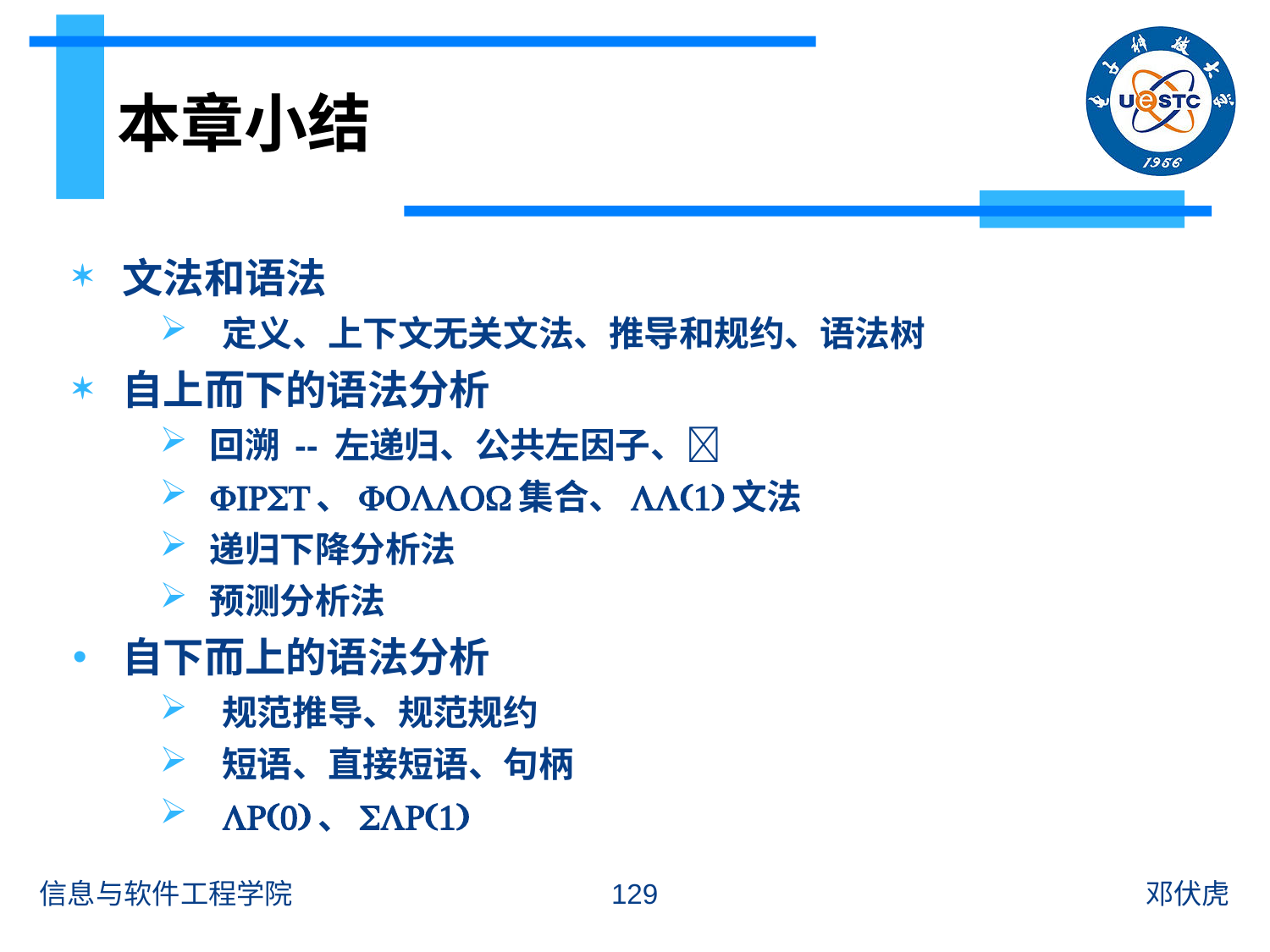

# 本章小结
文法和语法
定义、上下文无关文法、推导和规约、语法树
自上而下的语法分析
回溯 -- 左递归、公共左因子、ε
FIRST、FOLLOW集合、LL(1)文法
递归下降分析法
预测分析法
自下而上的语法分析
规范推导、规范规约
短语、直接短语、句柄
LR(0)、SLR(1)

信息与软件工程学院
129
邓伏虎